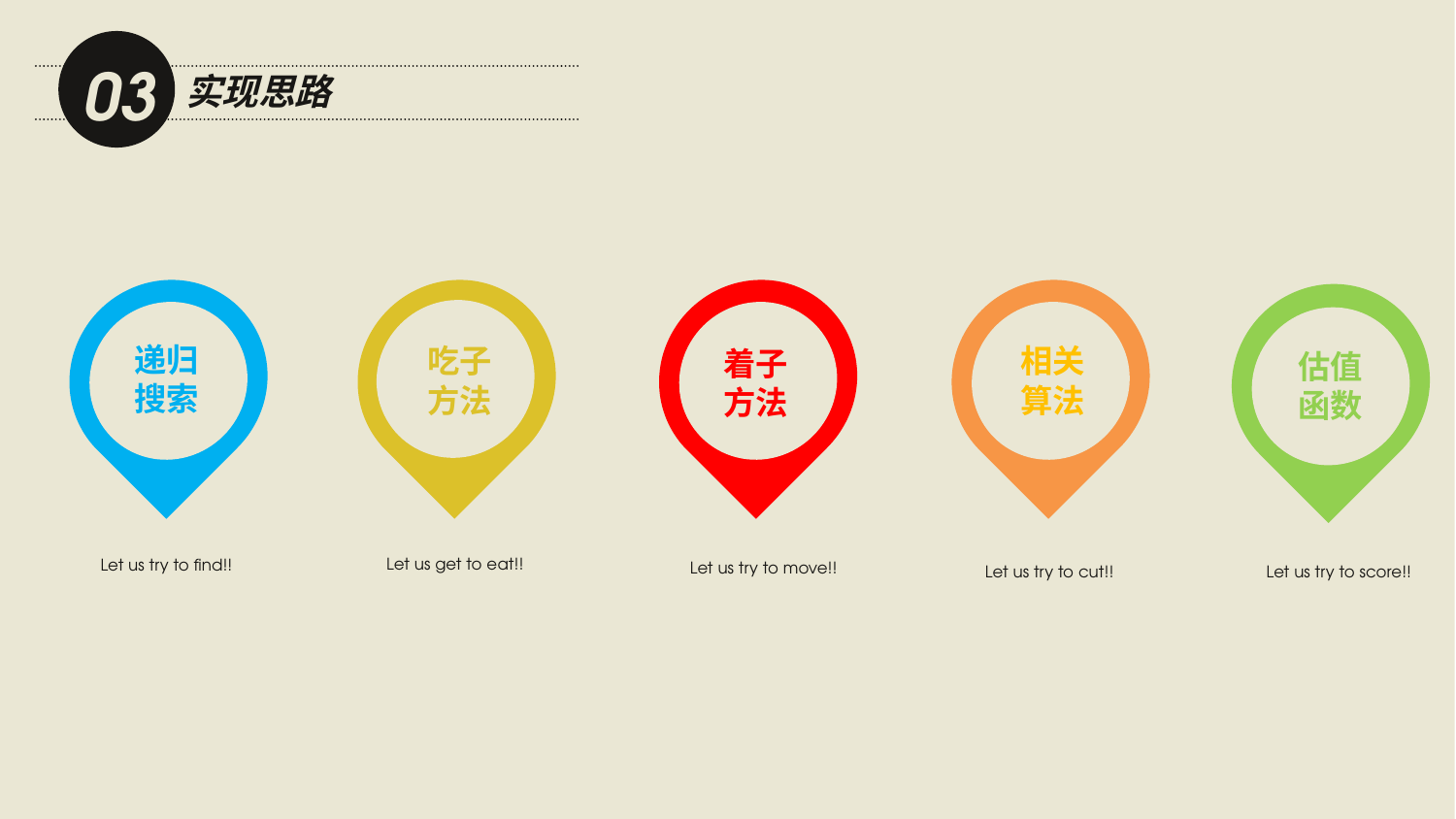

03
实现思路

递归
搜索
相关
算法
吃子
方法
着子
方法
估值
函数
Let us get to eat!!
Let us try to find!!
Let us try to move!!
Let us try to cut!!
Let us try to score!!